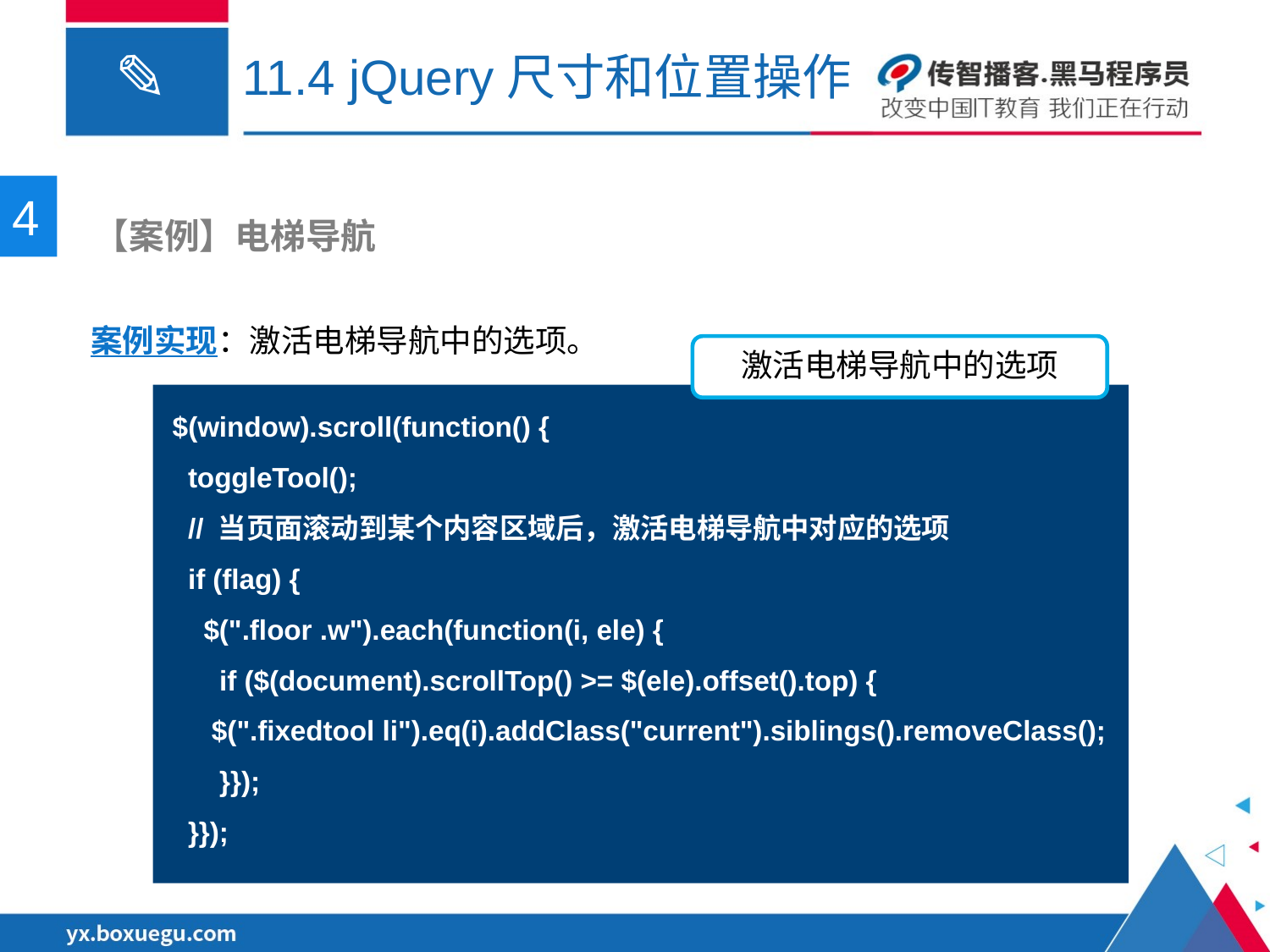

# 11.4 jQuery尺寸和位置操作

4
  【案例】电梯导航
案例实现：激活电梯导航中的选项。
激活电梯导航中的选项

$(window).scroll(function() {
  toggleTool();
  // 当页面滚动到某个内容区域后，激活电梯导航中对应的选项
  if (flag) {
    $(".floor .w").each(function(i, ele) {
      if ($(document).scrollTop() >= $(ele).offset().top) {
     $(".fixedtool li").eq(i).addClass("current").siblings().removeClass();
      }});
  }});